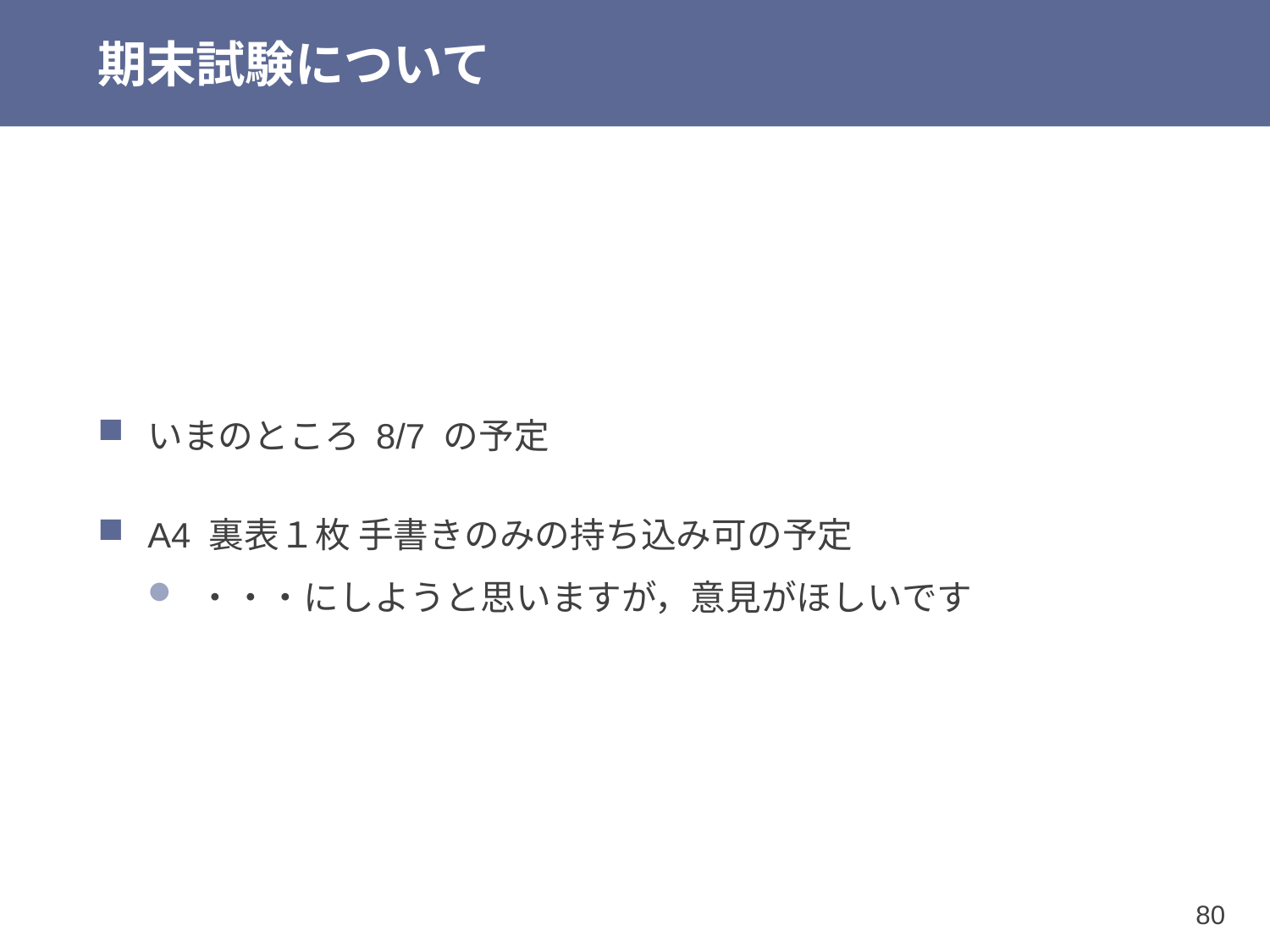

# 期末試験について
いまのところ 8/7 の予定
A4 裏表１枚 手書きのみの持ち込み可の予定
・・・にしようと思いますが，意見がほしいです